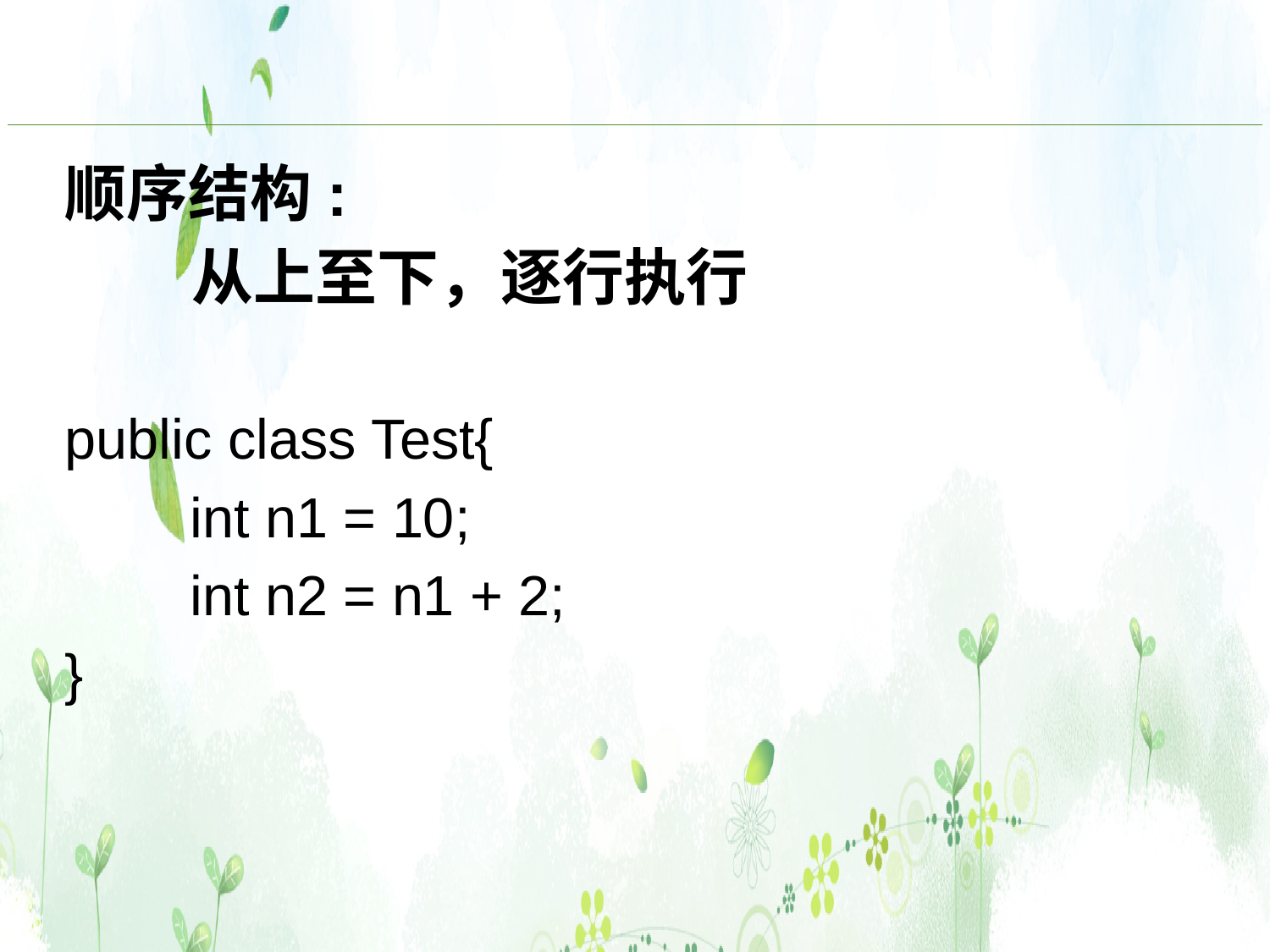

顺序结构:
	从上至下，逐行执行

public class Test{
        int n1 = 10;
        int n2 = n1 + 2;
}